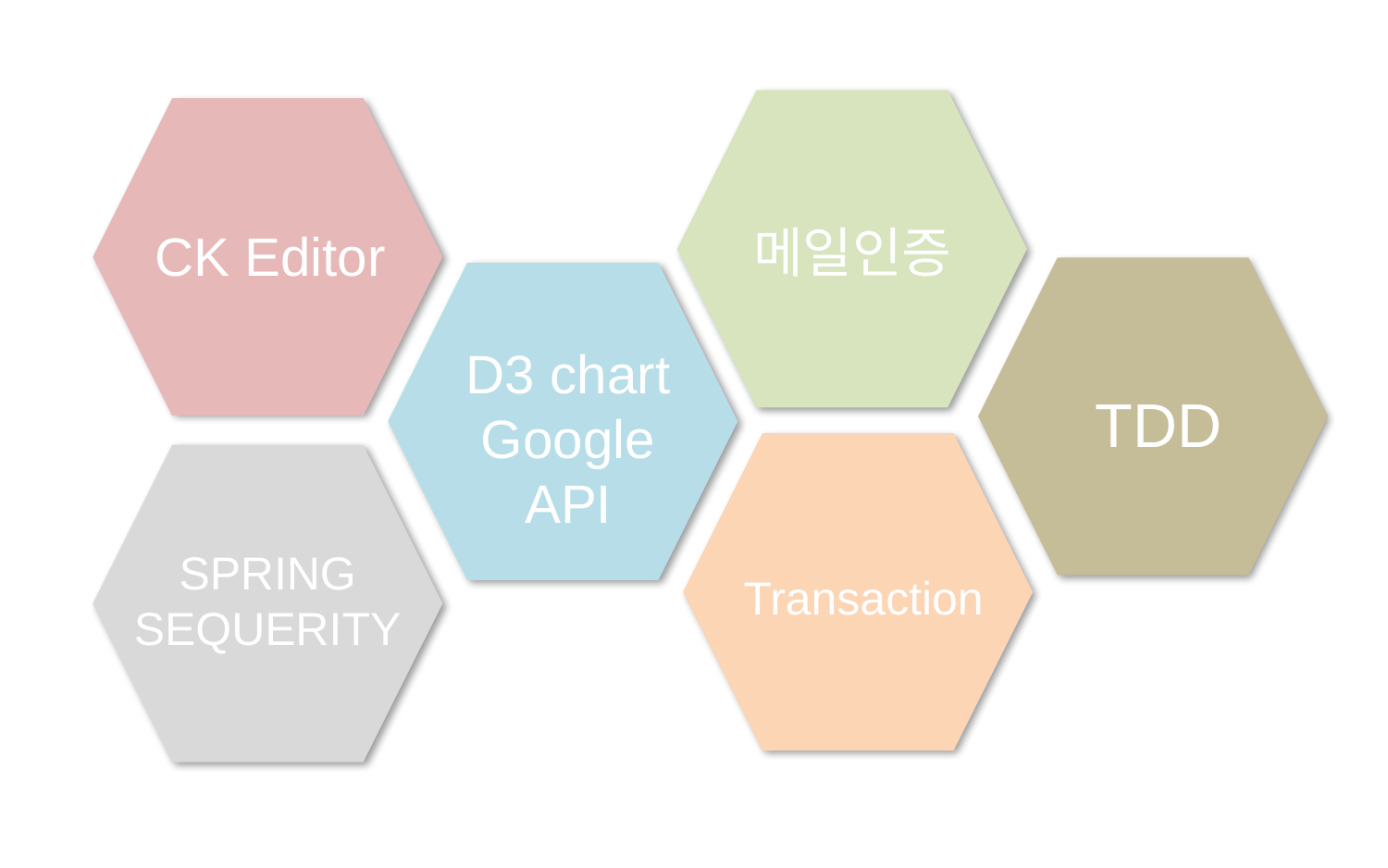

메일인증
CK Editor

D3 chart
Google API
TDD

SPRING
SEQUERITY
Transaction